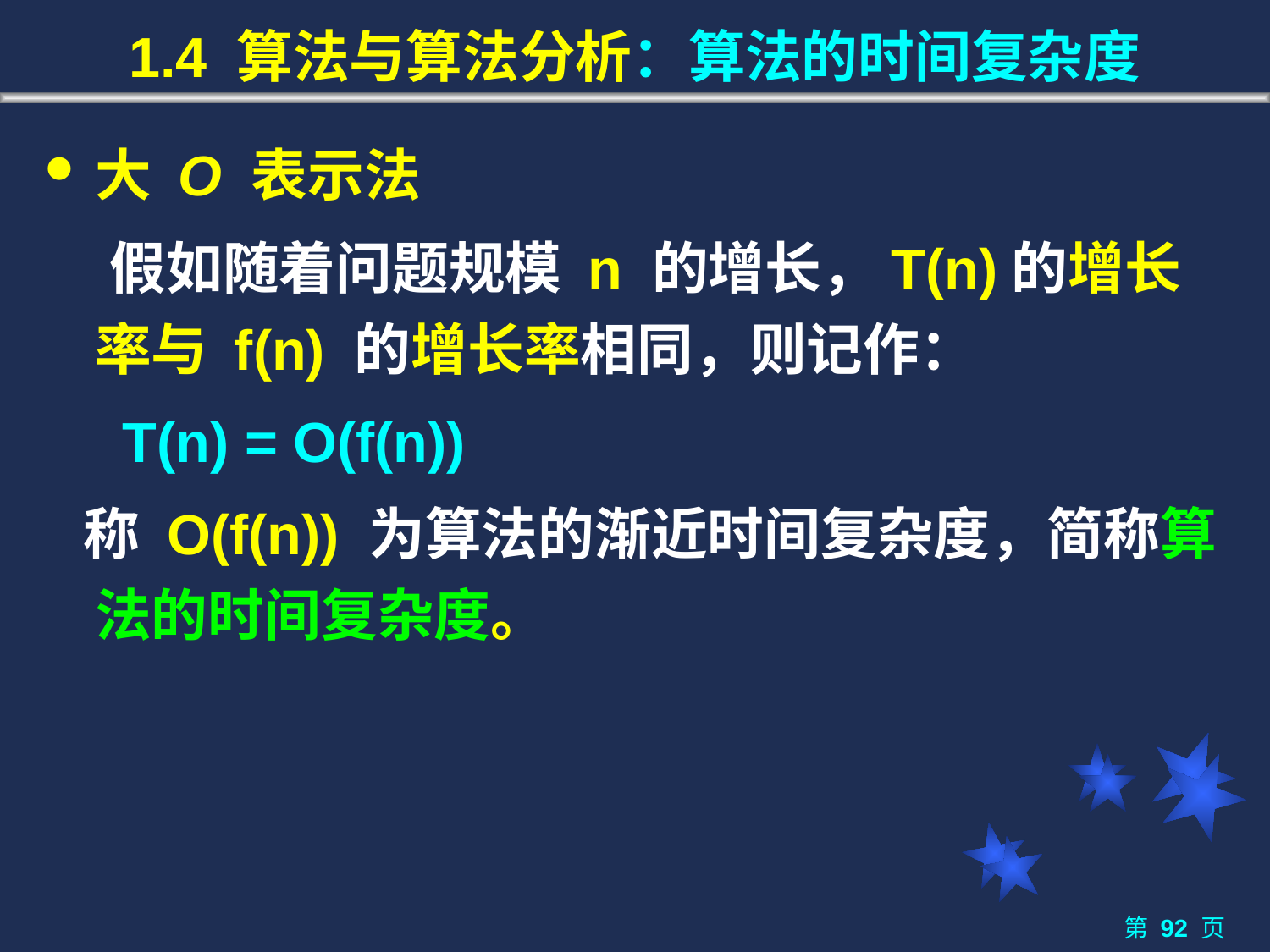

# 1.4 算法与算法分析：算法的时间复杂度
大 O 表示法
    假如随着问题规模 n 的增长，T(n)的增长率与 f(n) 的增长率相同，则记作：
     T(n) = O(f(n))
  称 O(f(n)) 为算法的渐近时间复杂度，简称算法的时间复杂度。

第 92 页